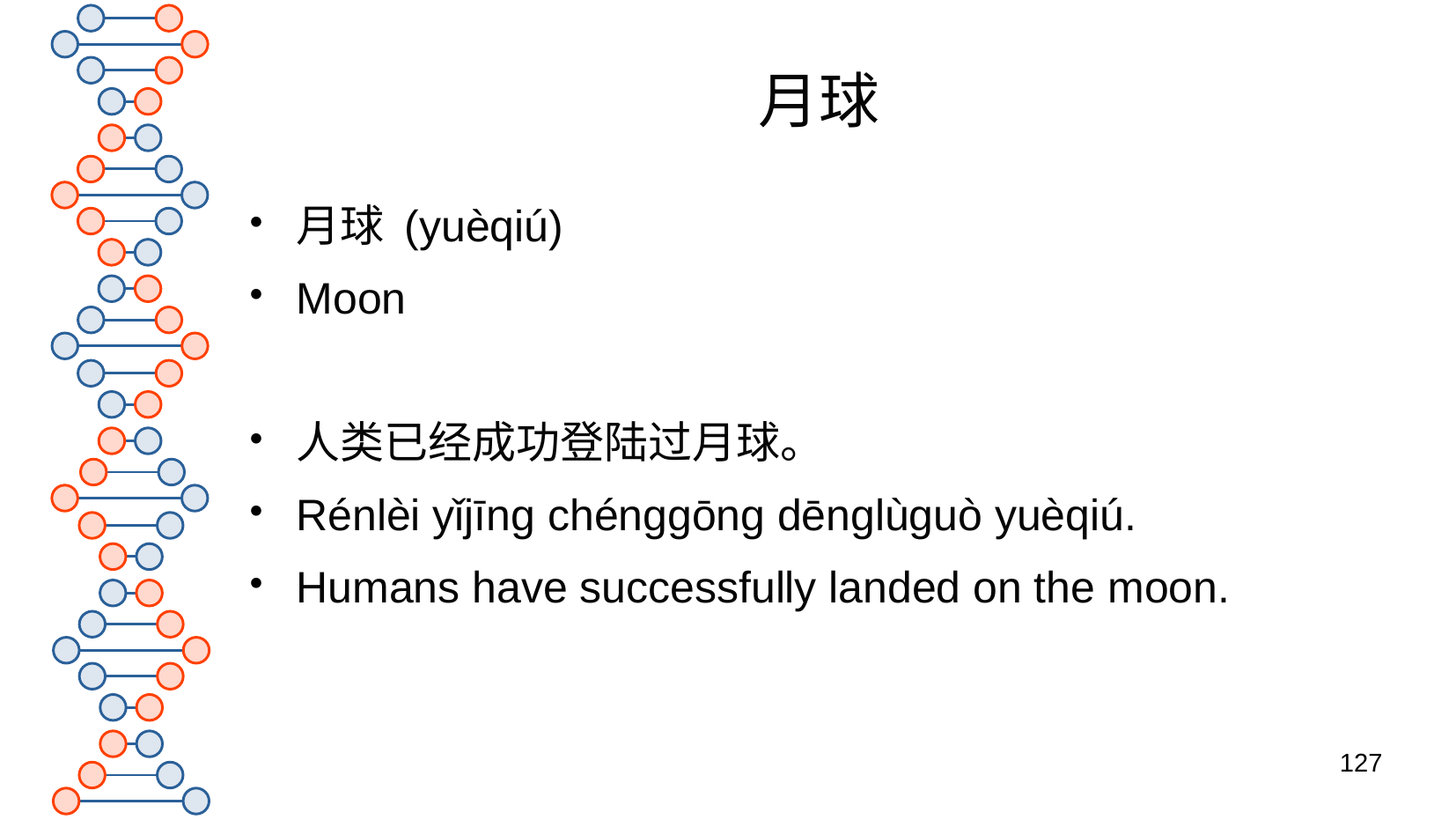

# 月球
月球 (yuèqiú)
Moon

人类已经成功登陆过月球。
Rénlèi yǐjīng chénggōng dēnglùguò yuèqiú.
Humans have successfully landed on the moon.

127